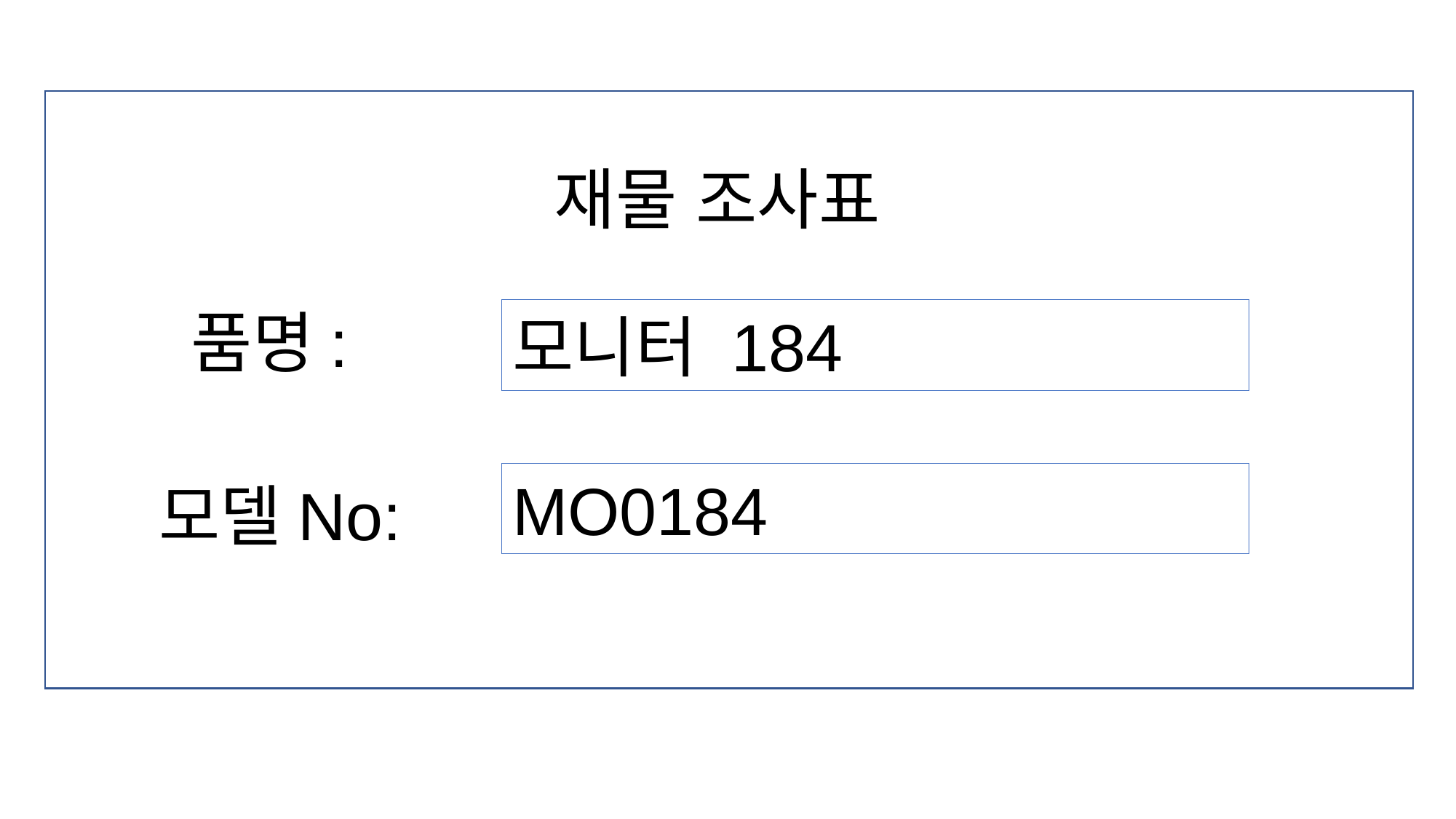

재물 조사표
품명:
모니터 184
MO0184
모델No: